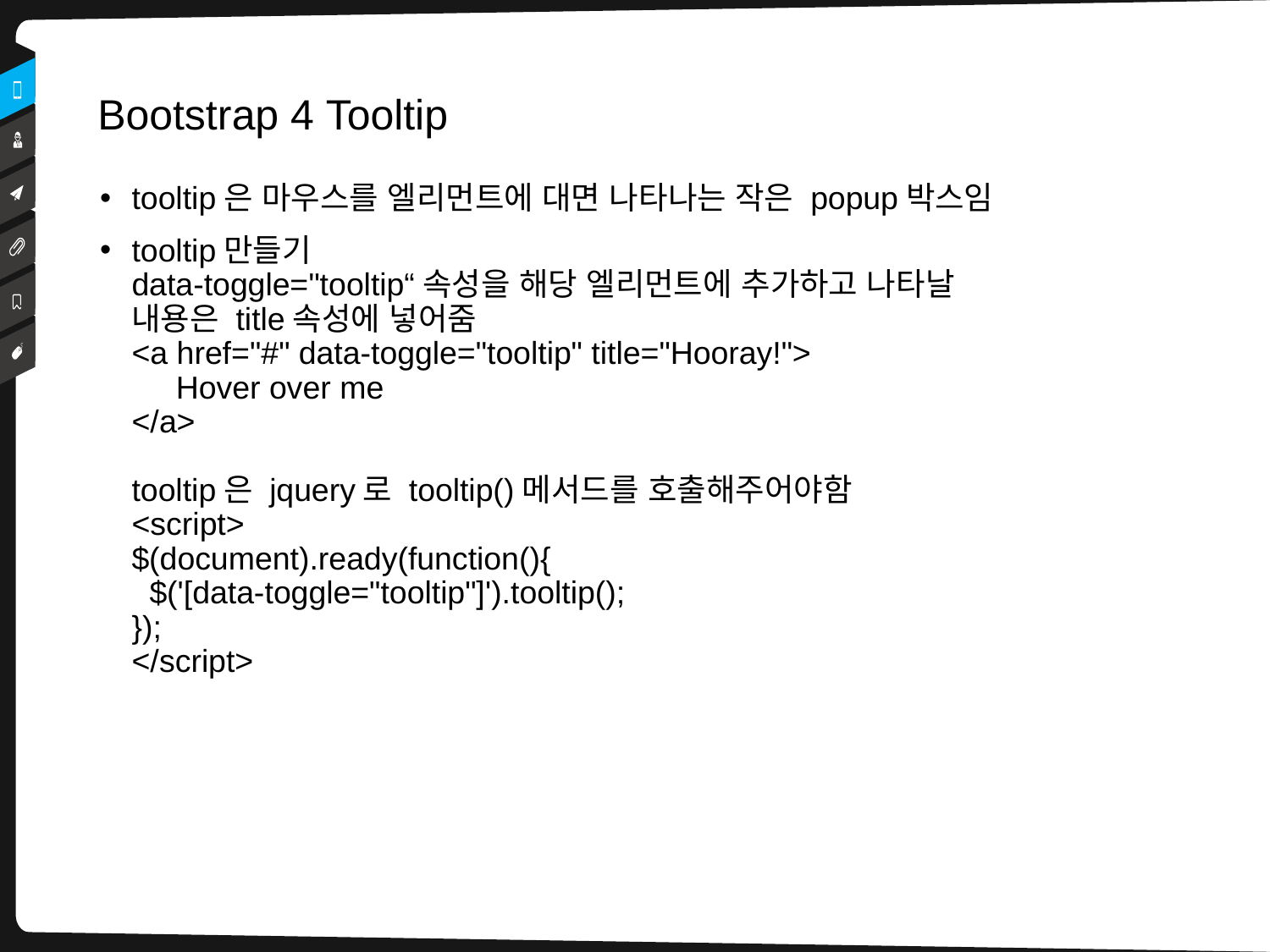

# Bootstrap 4 Tooltip
tooltip은 마우스를 엘리먼트에 대면 나타나는 작은 popup박스임
tooltip만들기
data-toggle="tooltip“속성을 해당 엘리먼트에 추가하고 나타날
내용은 title속성에 넣어줌
<a href="#" data-toggle="tooltip" title="Hooray!">
     Hover over me
</a>
tooltip은 jquery로 tooltip()메서드를 호출해주어야함
<script>
$(document).ready(function(){
  $('[data-toggle="tooltip"]').tooltip();
});
</script>